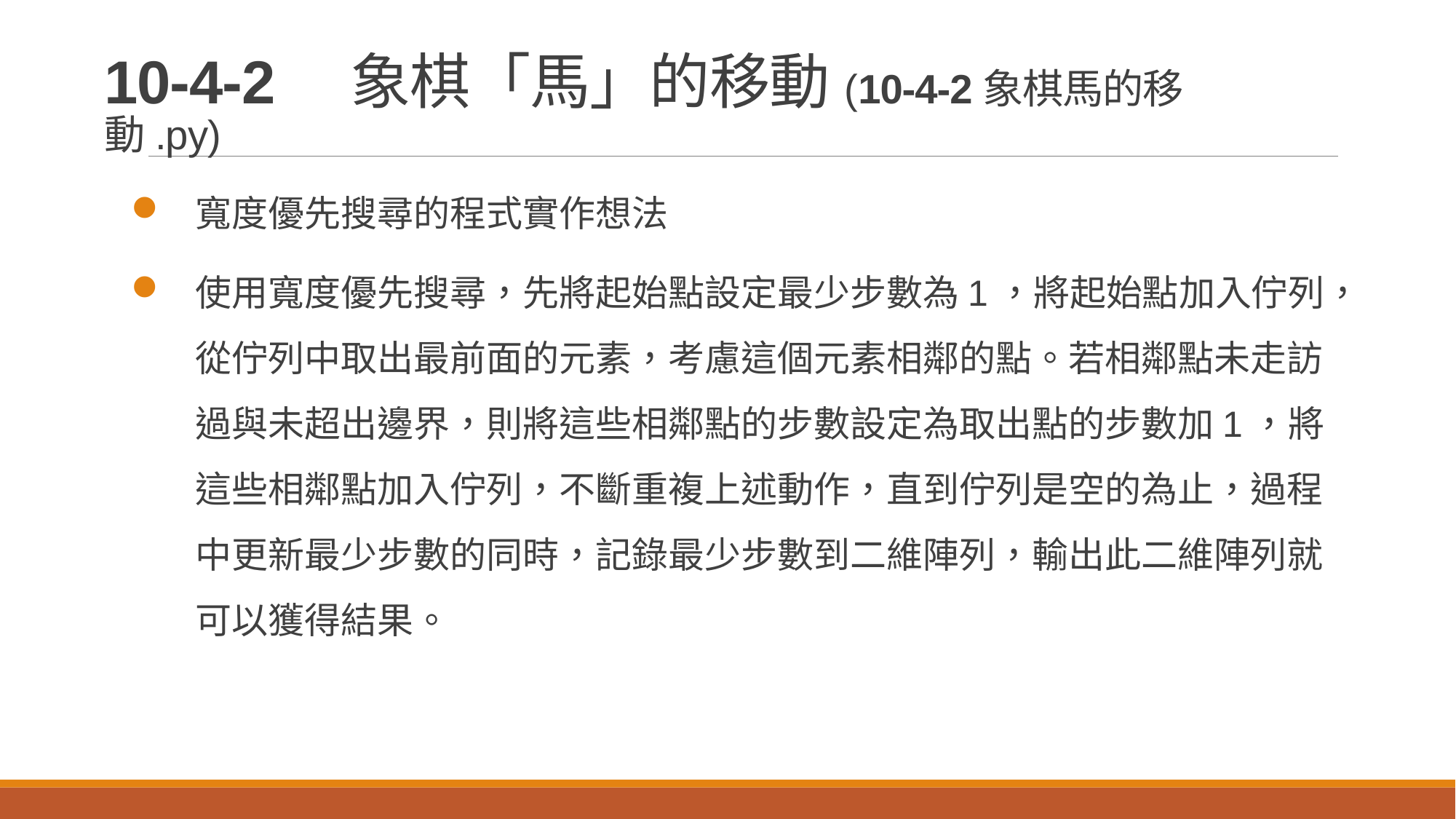

# 10-4-2　象棋「馬」的移動(10-4-2象棋馬的移動.py)
寬度優先搜尋的程式實作想法
使用寬度優先搜尋，先將起始點設定最少步數為1，將起始點加入佇列，從佇列中取出最前面的元素，考慮這個元素相鄰的點。若相鄰點未走訪過與未超出邊界，則將這些相鄰點的步數設定為取出點的步數加1，將這些相鄰點加入佇列，不斷重複上述動作，直到佇列是空的為止，過程中更新最少步數的同時，記錄最少步數到二維陣列，輸出此二維陣列就可以獲得結果。